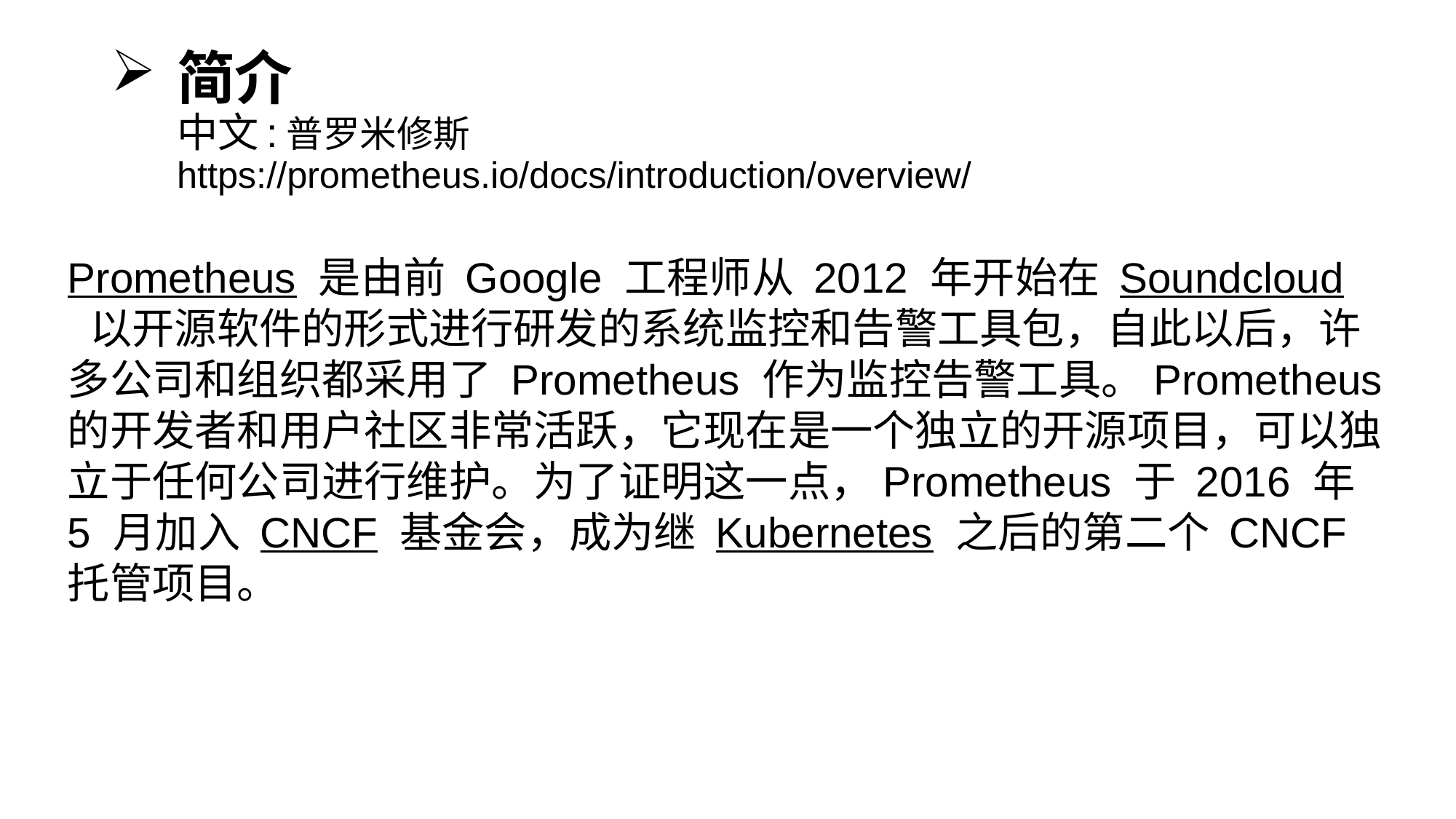

# 简介 中文:普罗米修斯 https://prometheus.io/docs/introduction/overview/
Prometheus 是由前 Google 工程师从 2012 年开始在 Soundcloud 以开源软件的形式进行研发的系统监控和告警工具包，自此以后，许多公司和组织都采用了 Prometheus 作为监控告警工具。Prometheus 的开发者和用户社区非常活跃，它现在是一个独立的开源项目，可以独立于任何公司进行维护。为了证明这一点，Prometheus 于 2016 年 5 月加入 CNCF 基金会，成为继 Kubernetes 之后的第二个 CNCF 托管项目。